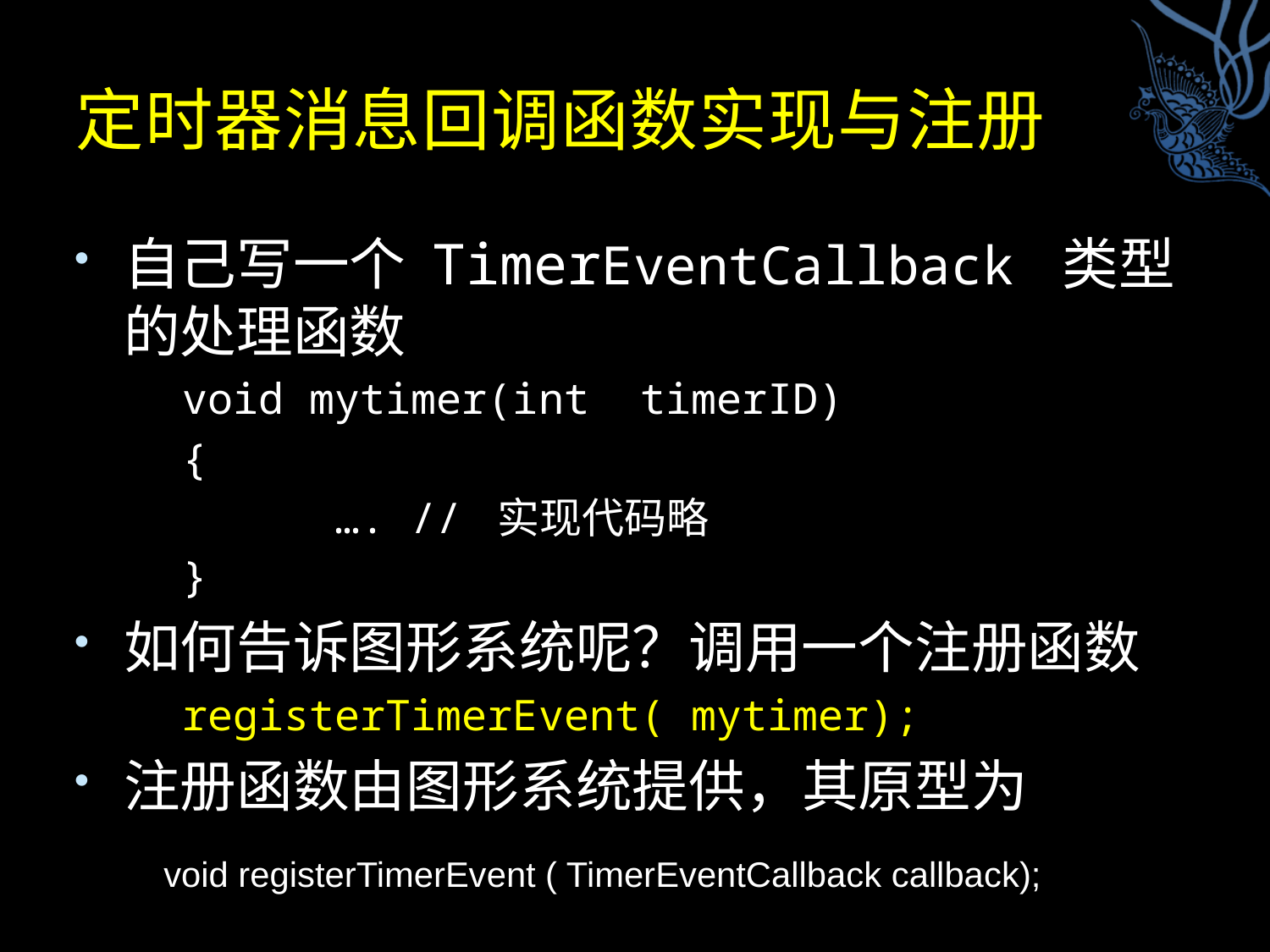

# 定时器消息回调函数实现与注册
自己写一个 TimerEventCallback 类型的处理函数
void mytimer(int  timerID)
{
      …. // 实现代码略
}
如何告诉图形系统呢？调用一个注册函数
registerTimerEvent( mytimer);
注册函数由图形系统提供，其原型为

void registerTimerEvent ( TimerEventCallback callback);